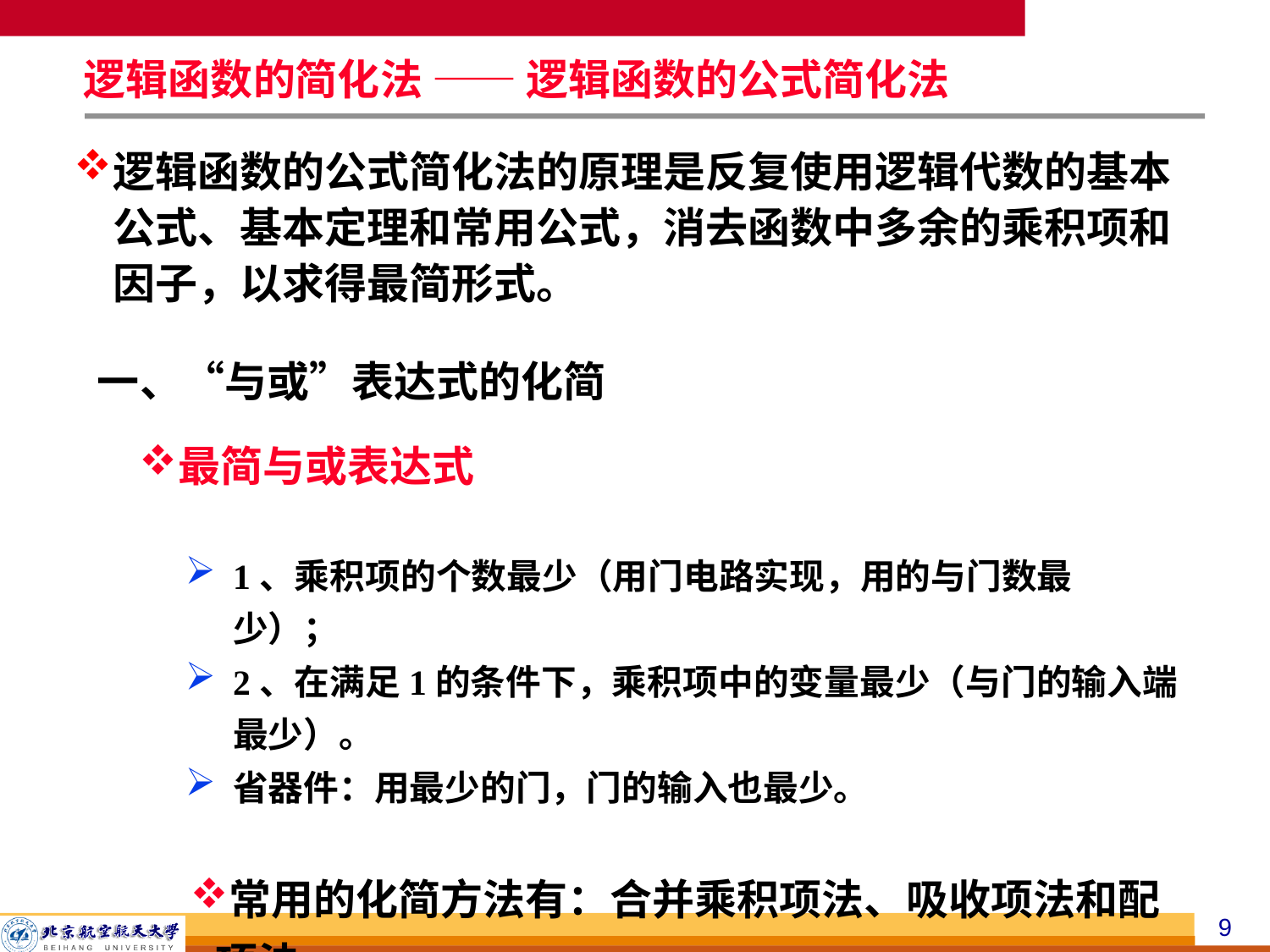

逻辑函数的简化法 —— 逻辑函数的公式简化法
逻辑函数的公式简化法的原理是反复使用逻辑代数的基本公式、基本定理和常用公式，消去函数中多余的乘积项和因子，以求得最简形式。

一、“与或”表达式的化简
最简与或表达式

1、乘积项的个数最少（用门电路实现，用的与门数最少）；
2、在满足1的条件下，乘积项中的变量最少（与门的输入端最少）。
省器件：用最少的门，门的输入也最少。

常用的化简方法有：合并乘积项法、吸收项法和配项法